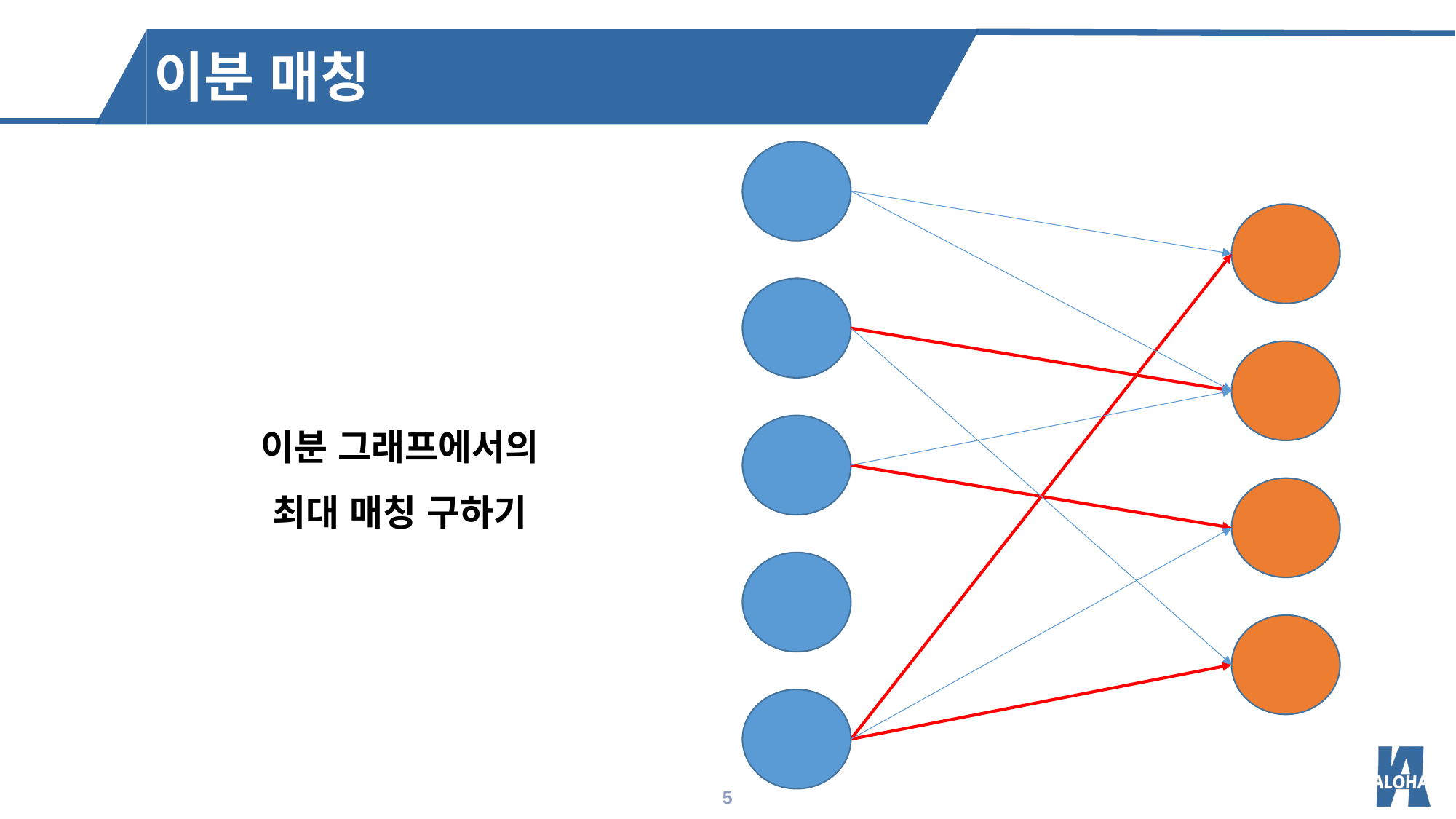

이분 매칭

이분 그래프에서의
최대 매칭 구하기
5